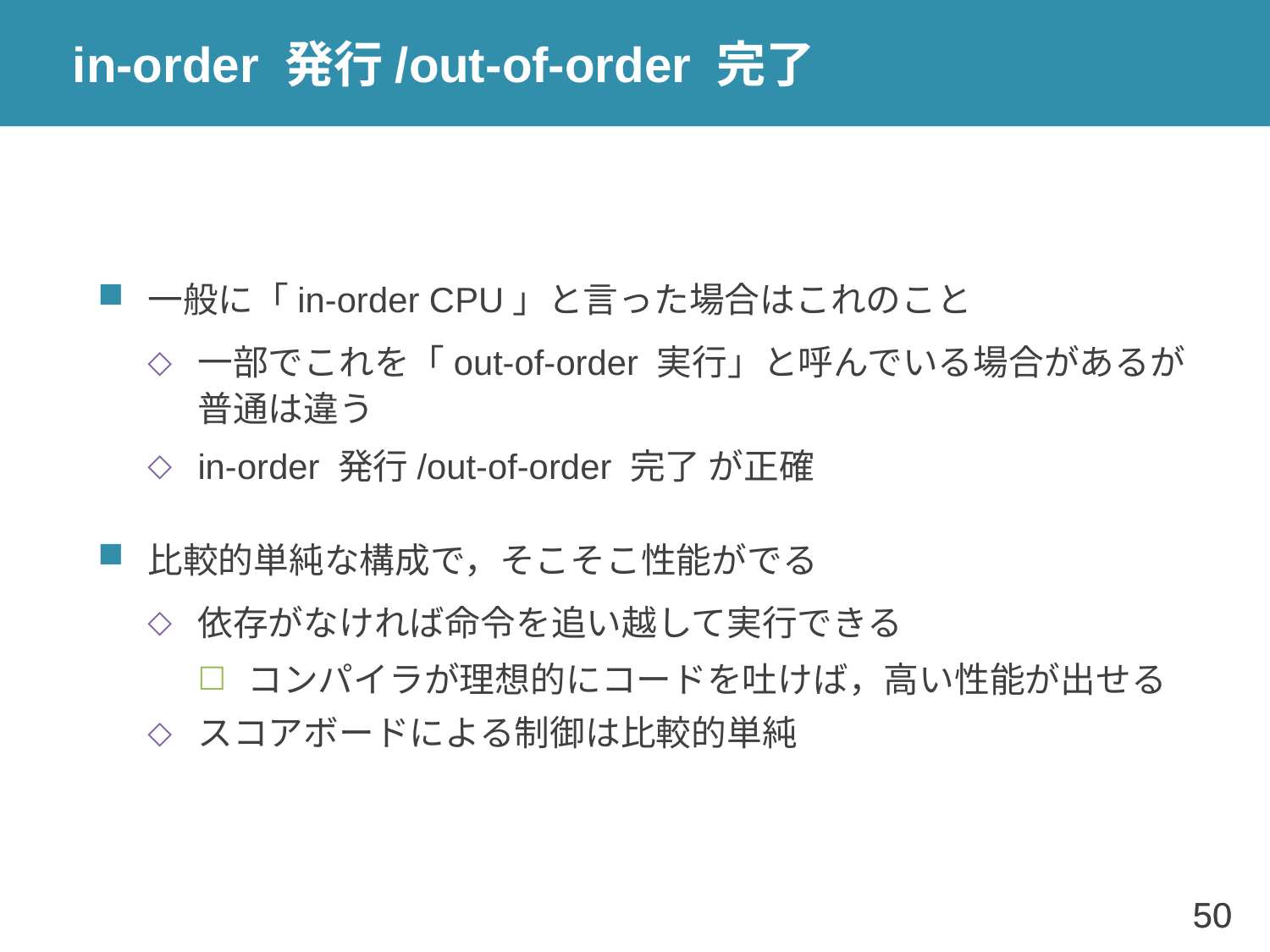

# in-order 発行/out-of-order 完了
一般に「in-order CPU」と言った場合はこれのこと
一部でこれを「out-of-order 実行」と呼んでいる場合があるが
普通は違う
in-order 発行/out-of-order 完了 が正確
比較的単純な構成で，そこそこ性能がでる
依存がなければ命令を追い越して実行できる
コンパイラが理想的にコードを吐けば，高い性能が出せる
スコアボードによる制御は比較的単純